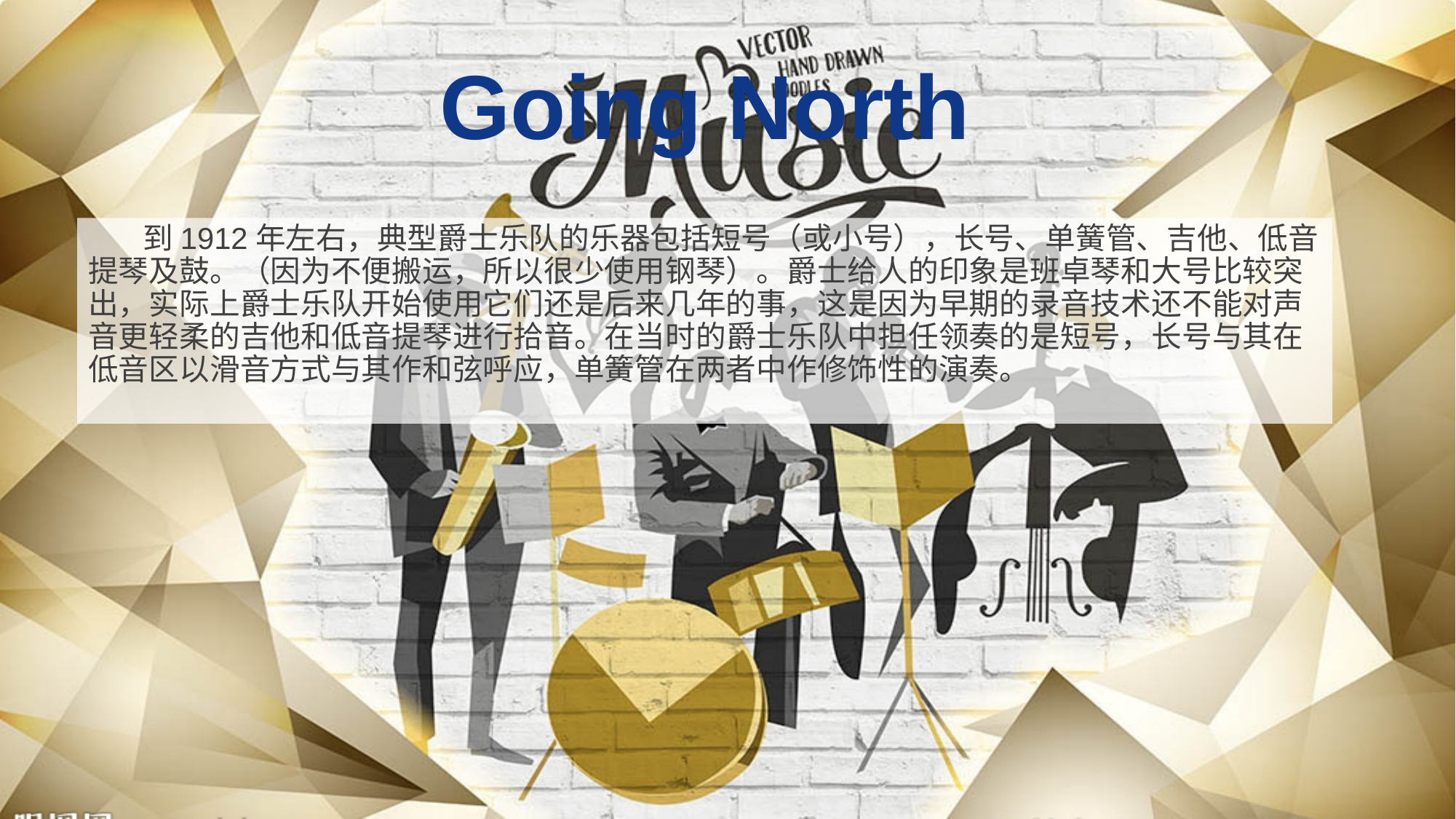

# Going North
到1912年左右，典型爵士乐队的乐器包括短号（或小号），长号、单簧管、吉他、低音提琴及鼓。（因为不便搬运，所以很少使用钢琴）。爵士给人的印象是班卓琴和大号比较突出，实际上爵士乐队开始使用它们还是后来几年的事，这是因为早期的录音技术还不能对声音更轻柔的吉他和低音提琴进行拾音。在当时的爵士乐队中担任领奏的是短号，长号与其在低音区以滑音方式与其作和弦呼应，单簧管在两者中作修饰性的演奏。